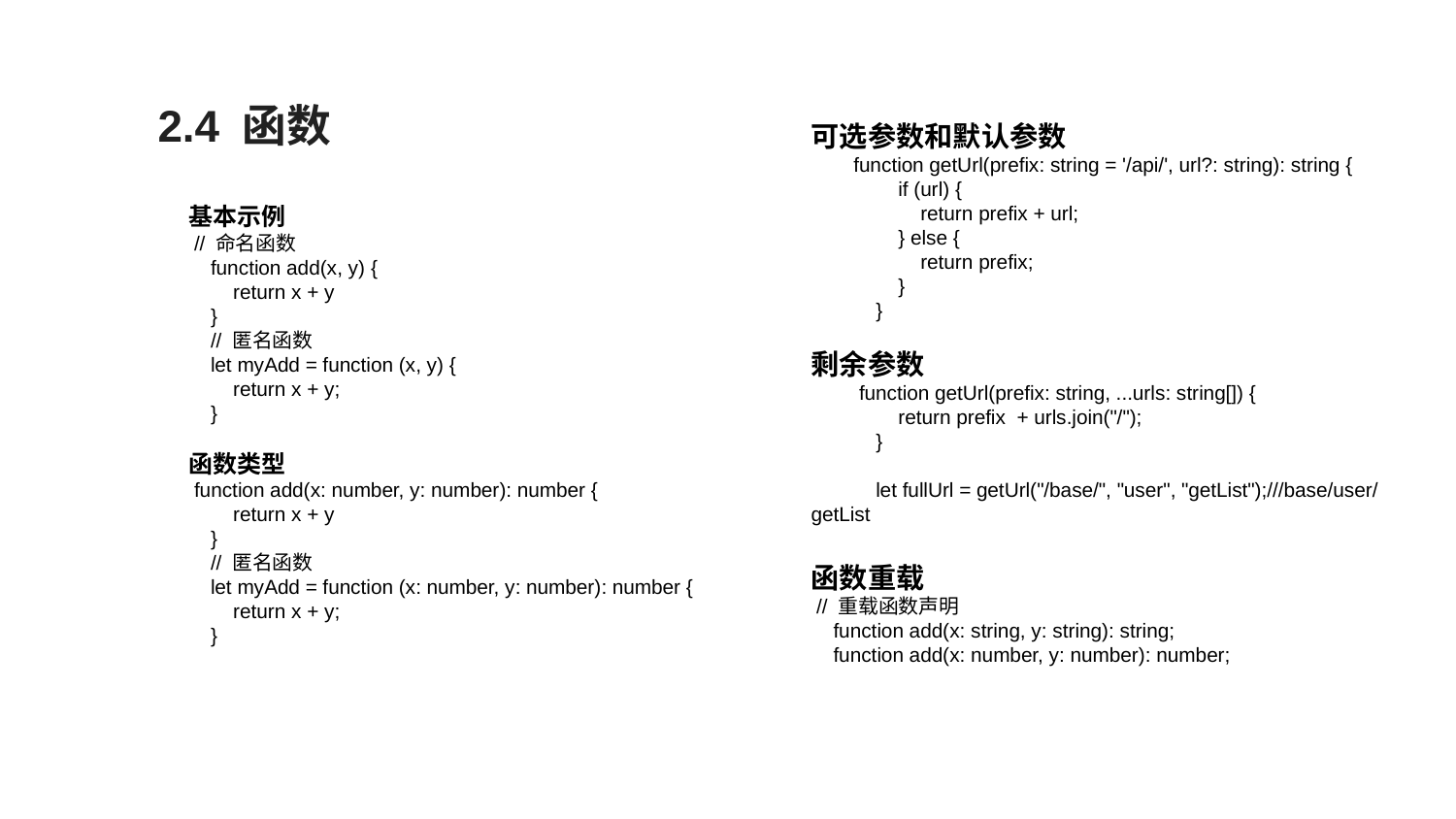

2.4 函数
可选参数和默认参数
function getUrl(prefix: string = '/api/', url?: string): string {
        if (url) {
            return prefix + url;
        } else {
            return prefix;
        }
    }

剩余参数
 function getUrl(prefix: string, ...urls: string[]) {
        return prefix  + urls.join("/");
    }

    let fullUrl = getUrl("/base/", "user", "getList");///base/user/getList

函数重载
 // 重载函数声明
    function add(x: string, y: string): string;
    function add(x: number, y: number): number;
基本示例
 // 命名函数
    function add(x, y) {
        return x + y
    }
    // 匿名函数
    let myAdd = function (x, y) {
        return x + y;
    }

函数类型
 function add(x: number, y: number): number {
        return x + y
    }
    // 匿名函数
    let myAdd = function (x: number, y: number): number {
        return x + y;
    }